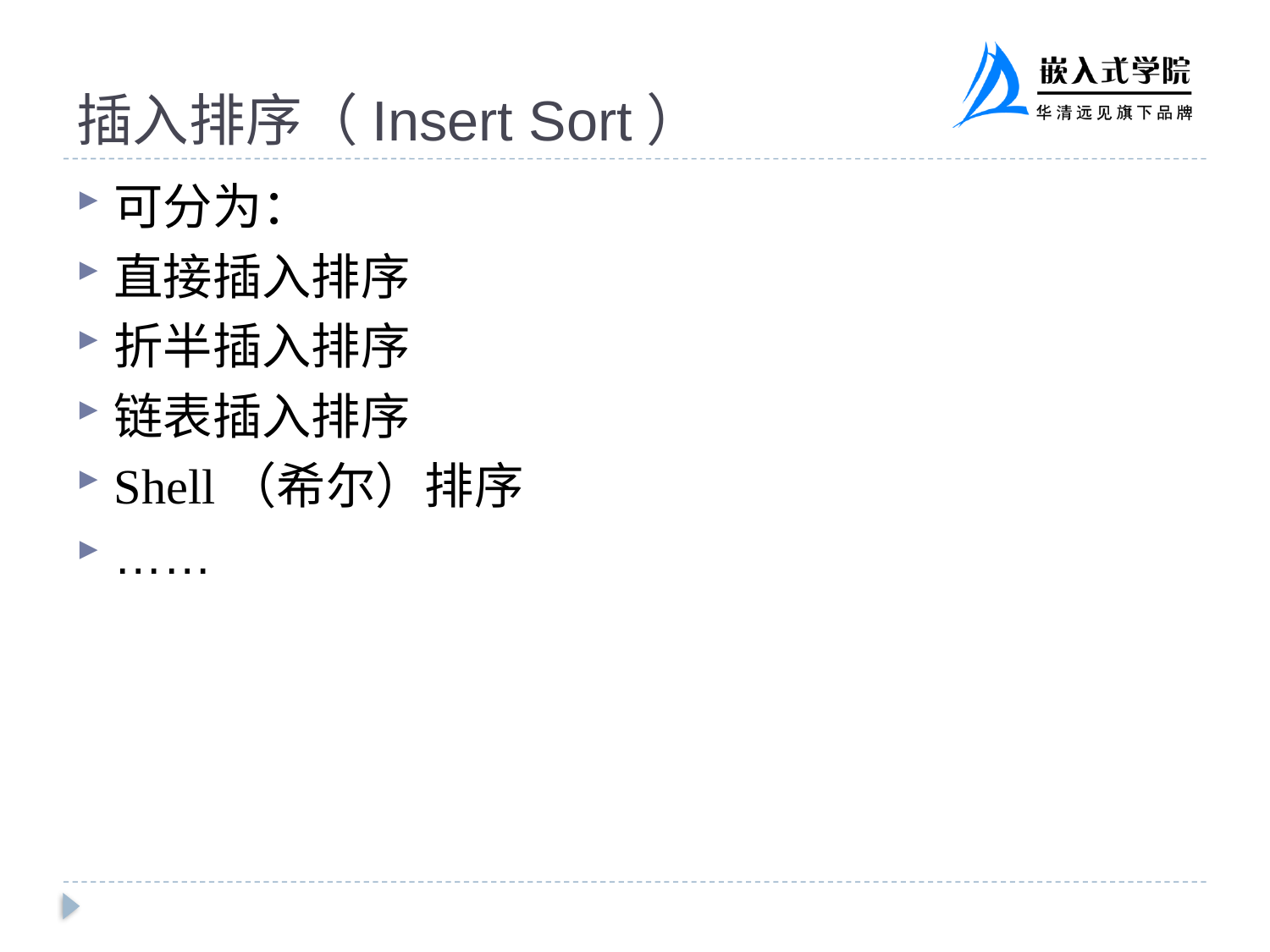

# 插入排序（Insert Sort）
可分为：
直接插入排序
折半插入排序
链表插入排序
Shell（希尔）排序
……
187